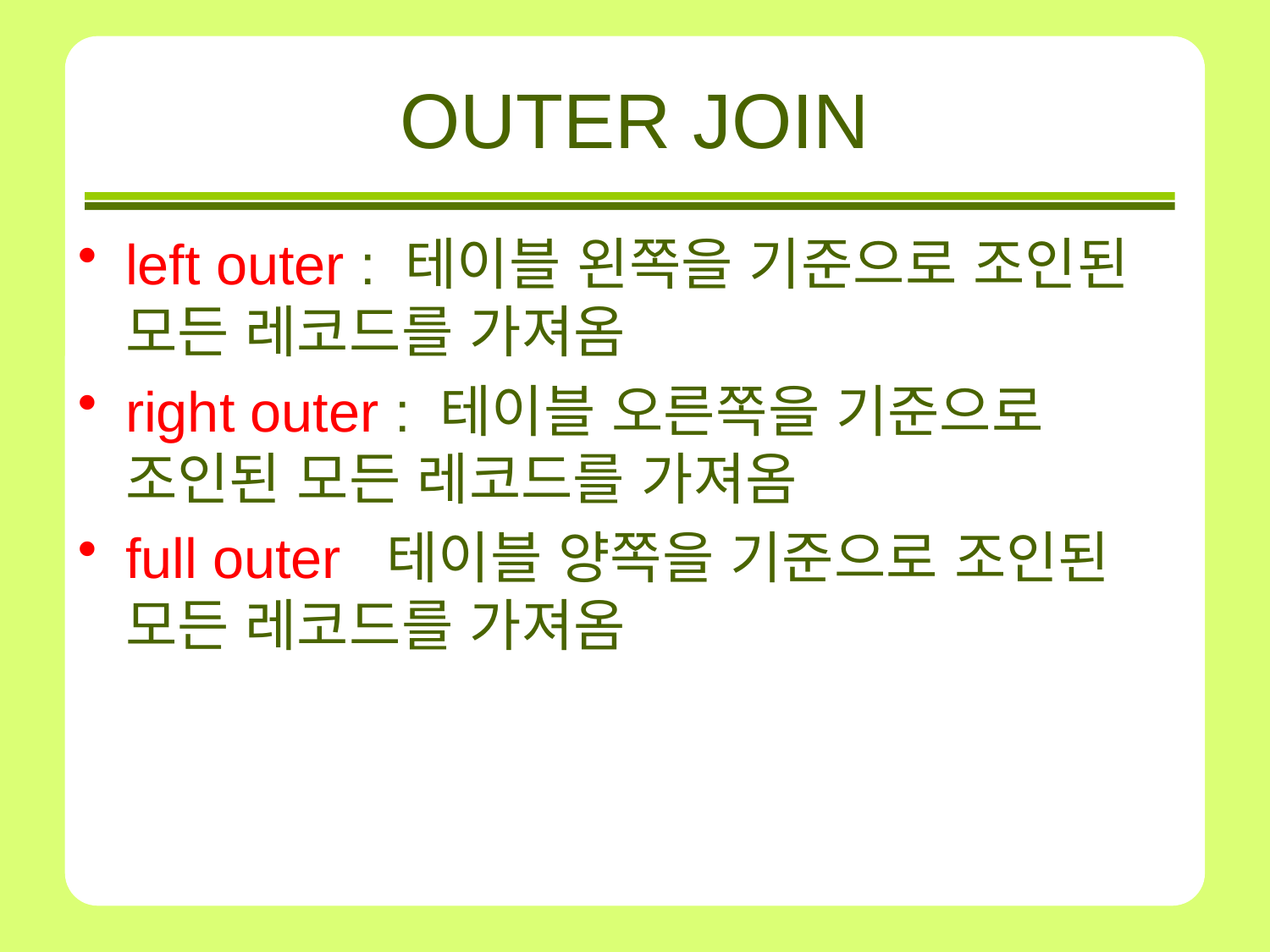

# OUTER JOIN
left outer : 테이블 왼쪽을 기준으로 조인된 모든 레코드를 가져옴
right outer : 테이블 오른쪽을 기준으로 조인된 모든 레코드를 가져옴
full outer  테이블 양쪽을 기준으로 조인된 모든 레코드를 가져옴